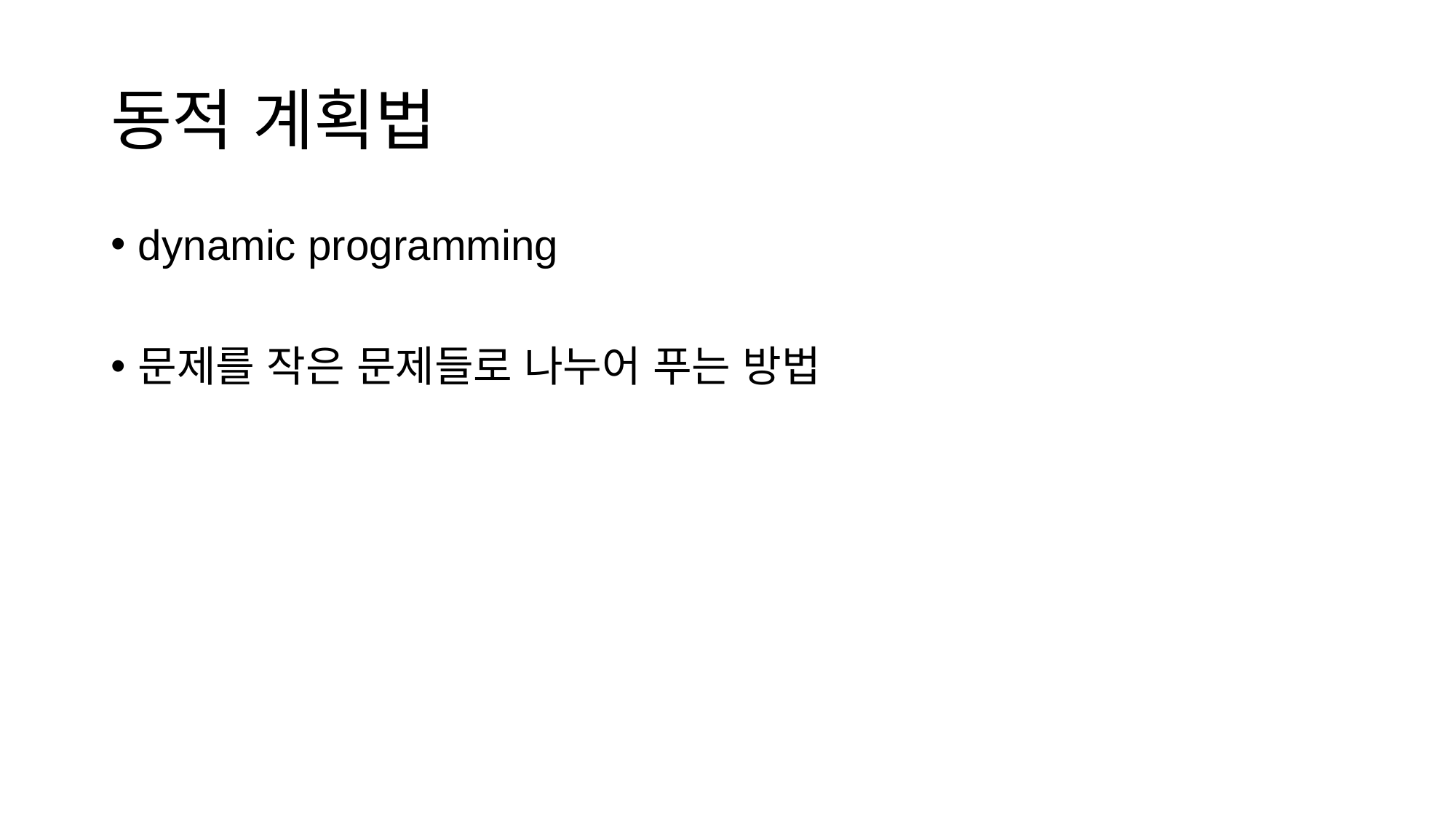

# 동적 계획법
dynamic programming

문제를 작은 문제들로 나누어 푸는 방법